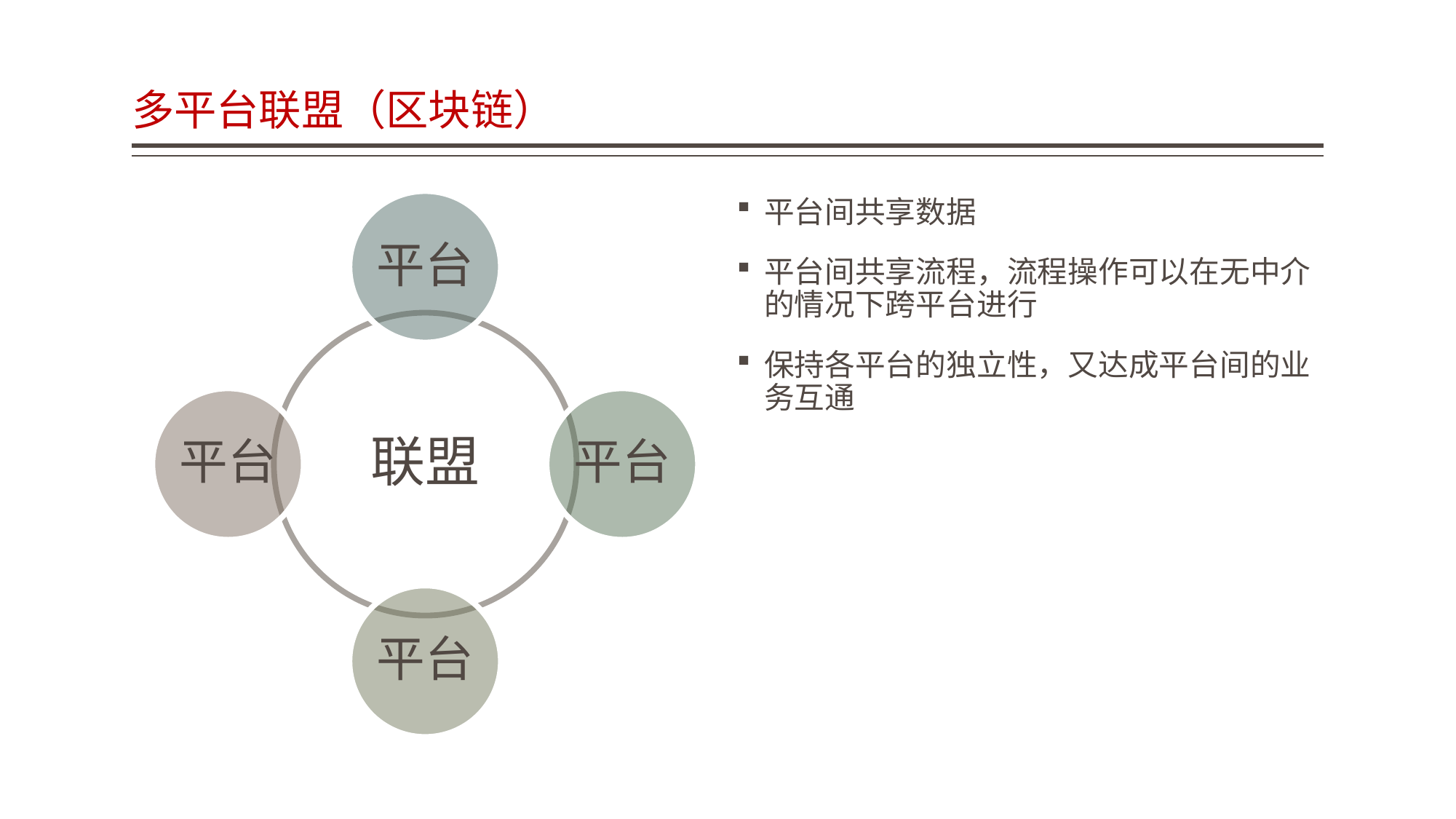

# 多平台联盟（区块链）
联盟
平台
平台
平台
平台
平台间共享数据
平台间共享流程，流程操作可以在无中介的情况下跨平台进行
保持各平台的独立性，又达成平台间的业务互通